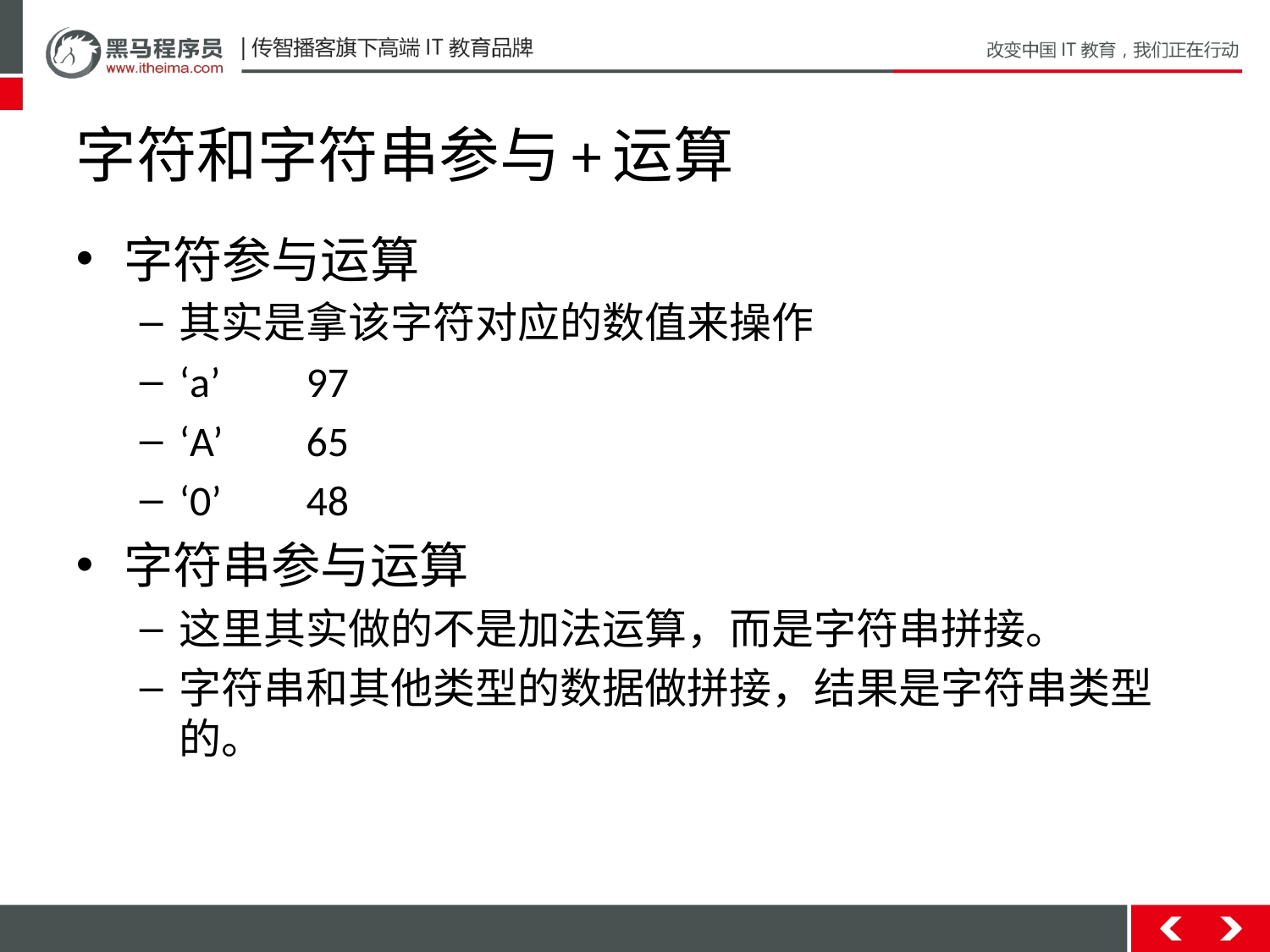

# 字符和字符串参与+运算
字符参与运算
其实是拿该字符对应的数值来操作
‘a’	97
‘A’	65
‘0’	48
字符串参与运算
这里其实做的不是加法运算，而是字符串拼接。
字符串和其他类型的数据做拼接，结果是字符串类型的。